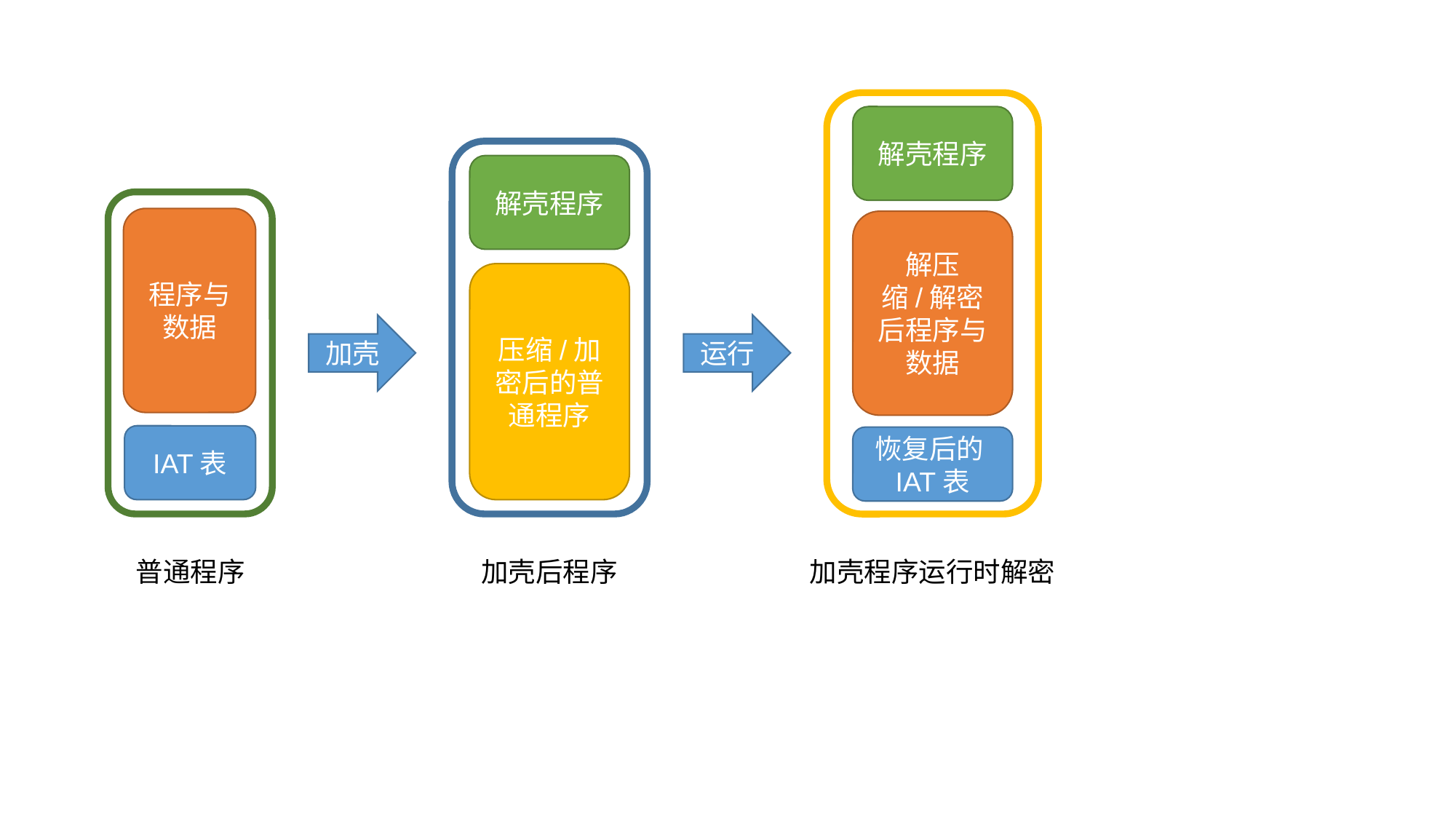

解壳程序

解壳程序

程序与数据
解压缩/解密后程序与数据
压缩/加密后的普通程序
加壳
运行
IAT表
恢复后的IAT表
普通程序
加壳后程序
加壳程序运行时解密